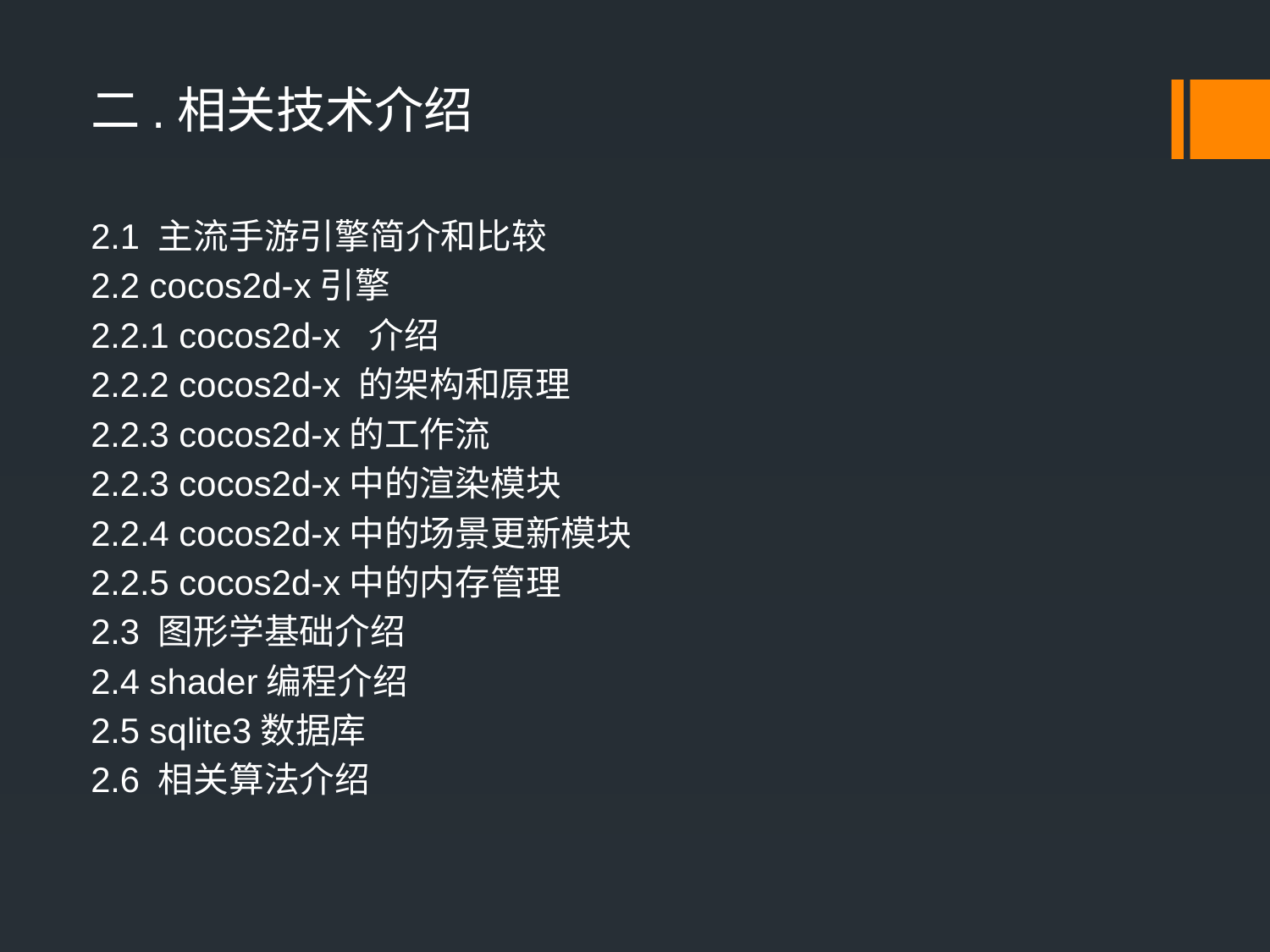

二.相关技术介绍

2.1 主流手游引擎简介和比较
2.2 cocos2d-x引擎
2.2.1 cocos2d-x  介绍
2.2.2 cocos2d-x 的架构和原理
2.2.3 cocos2d-x的工作流
2.2.3 cocos2d-x中的渲染模块
2.2.4 cocos2d-x中的场景更新模块
2.2.5 cocos2d-x中的内存管理
2.3 图形学基础介绍
2.4 shader编程介绍
2.5 sqlite3数据库
2.6 相关算法介绍